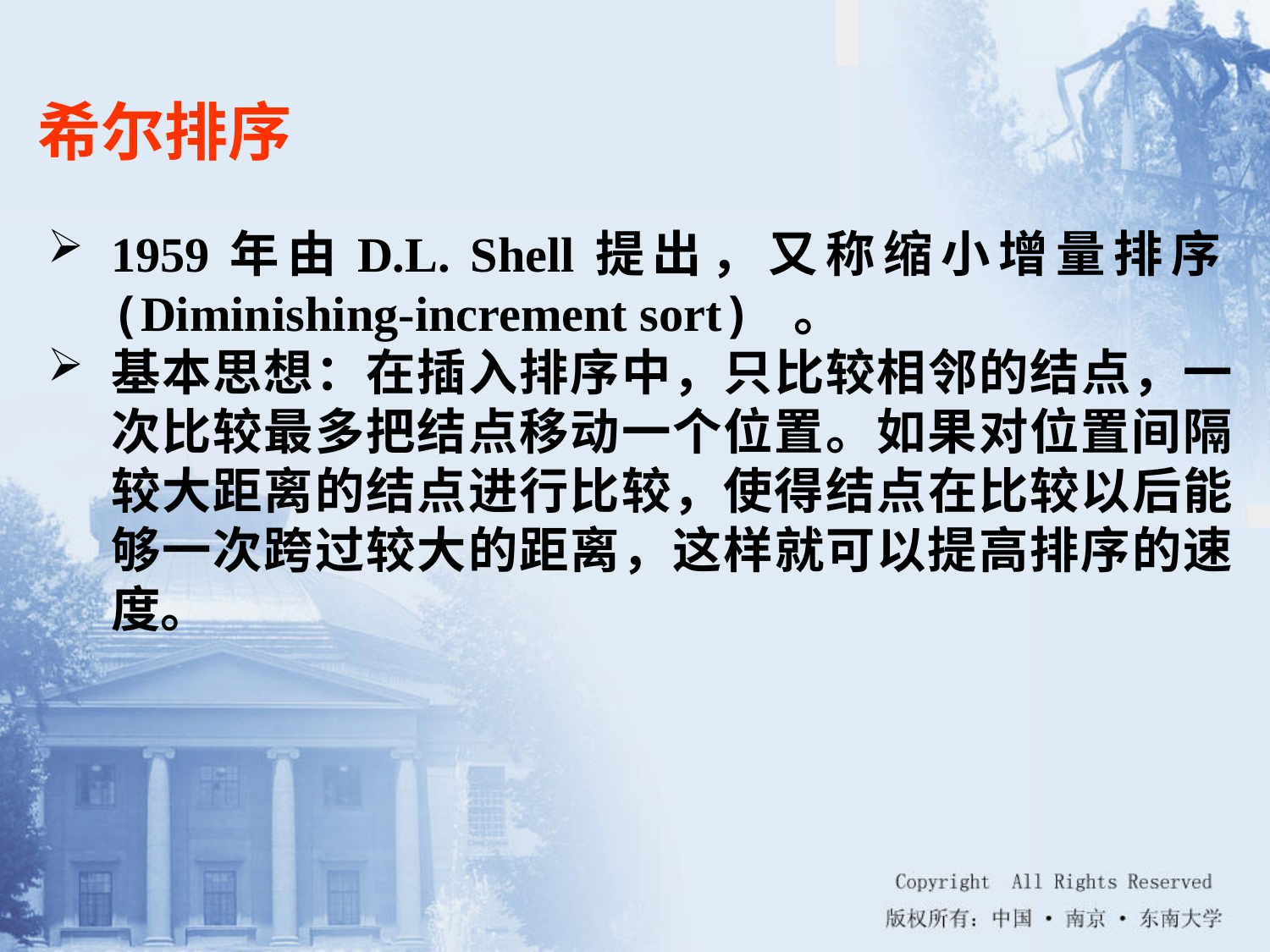

# 希尔排序
1959年由D.L. Shell提出，又称缩小增量排序(Diminishing-increment sort) 。
基本思想：在插入排序中，只比较相邻的结点，一次比较最多把结点移动一个位置。如果对位置间隔较大距离的结点进行比较，使得结点在比较以后能够一次跨过较大的距离，这样就可以提高排序的速度。